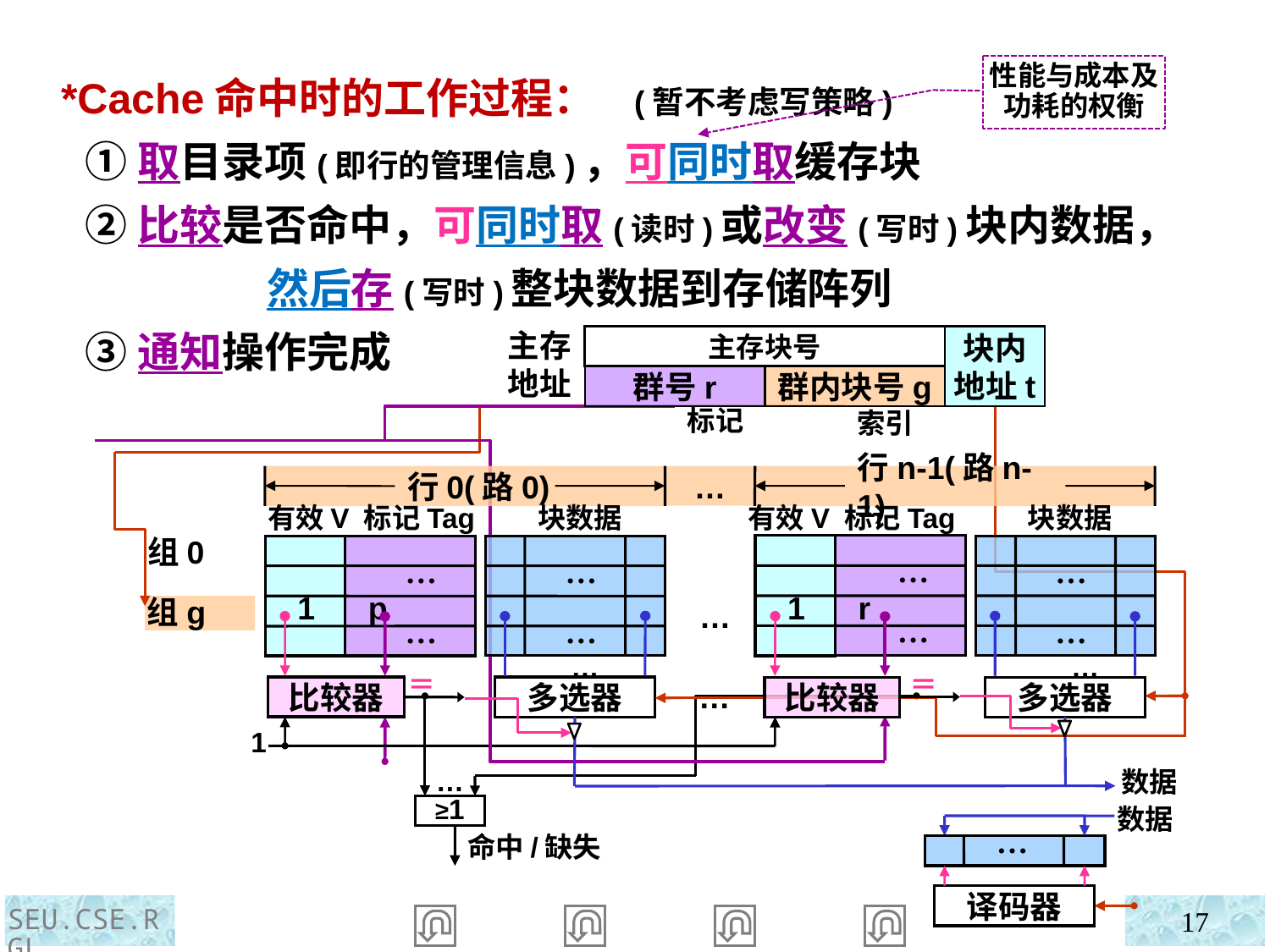

*Cache命中时的工作过程：   (暂不考虑写策略)
     ①取目录项(即行的管理信息)，可同时取缓存块
     ②比较是否命中，可同时取(读时)或改变(写时)块内数据，
                       然后存(写时)整块数据到存储阵列
     ③通知操作完成
性能与成本及功耗的权衡
主存
地址
主存块号
块内地址t
群号r
群内块号g
行0(路0)

…

行n-1(路n-1)

有效V 标记Tag
块数据
有效V 标记Tag
块数据

组0

…
…
…
…

1      r

1      p

…
组g
…
…
…
…

＝
＝
…
比较器
比较器

标记

1

…

≥1

命中/缺失
索引

…
…
多选器
多选器

数据

数据

…

译码器

SEU.CSE.RGL
17